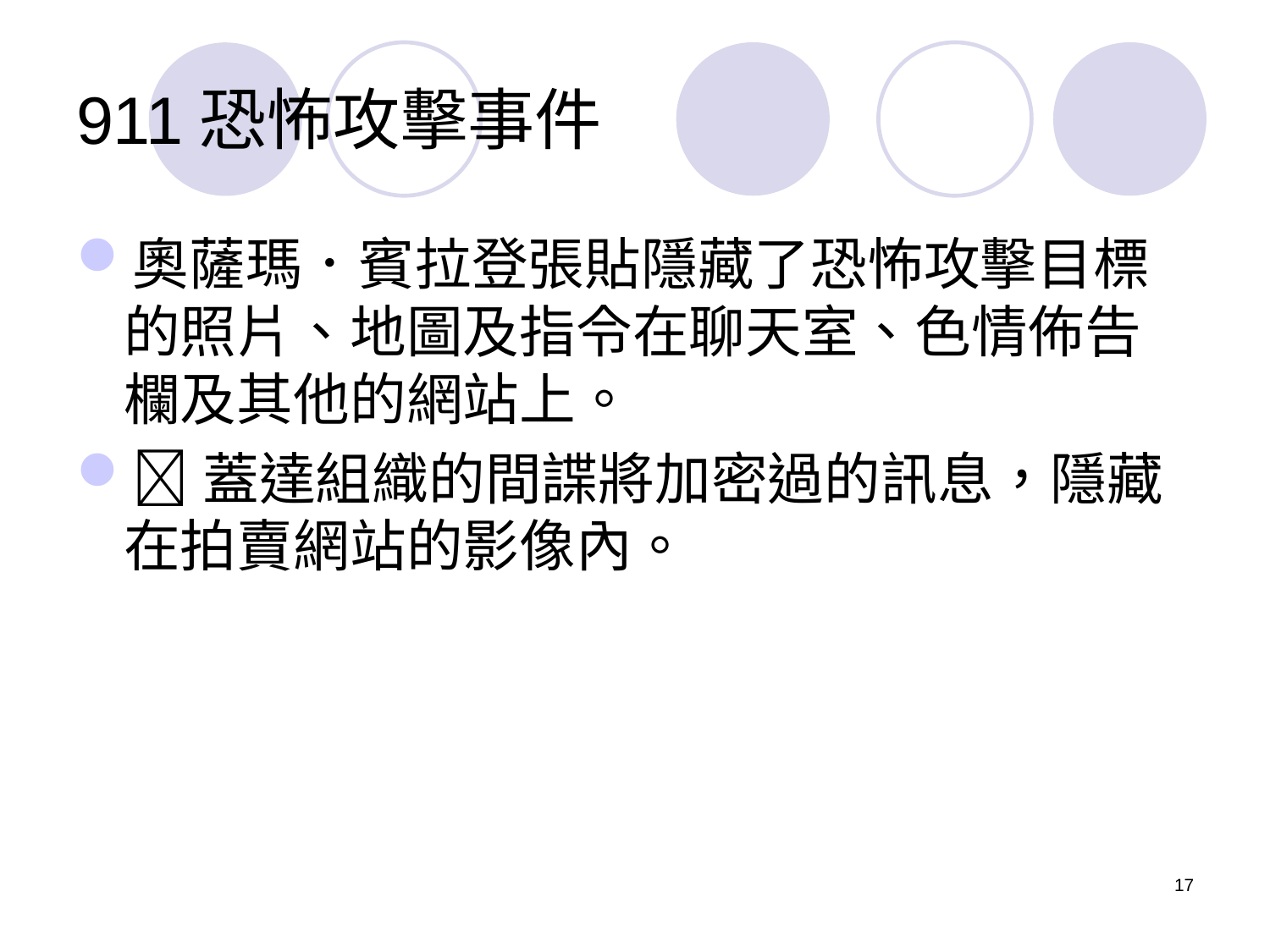

# 911恐怖攻擊事件
奧薩瑪．賓拉登張貼隱藏了恐怖攻擊目標的照片、地圖及指令在聊天室、色情佈告欄及其他的網站上。
􀂾蓋達組織的間諜將加密過的訊息，隱藏在拍賣網站的影像內。

17